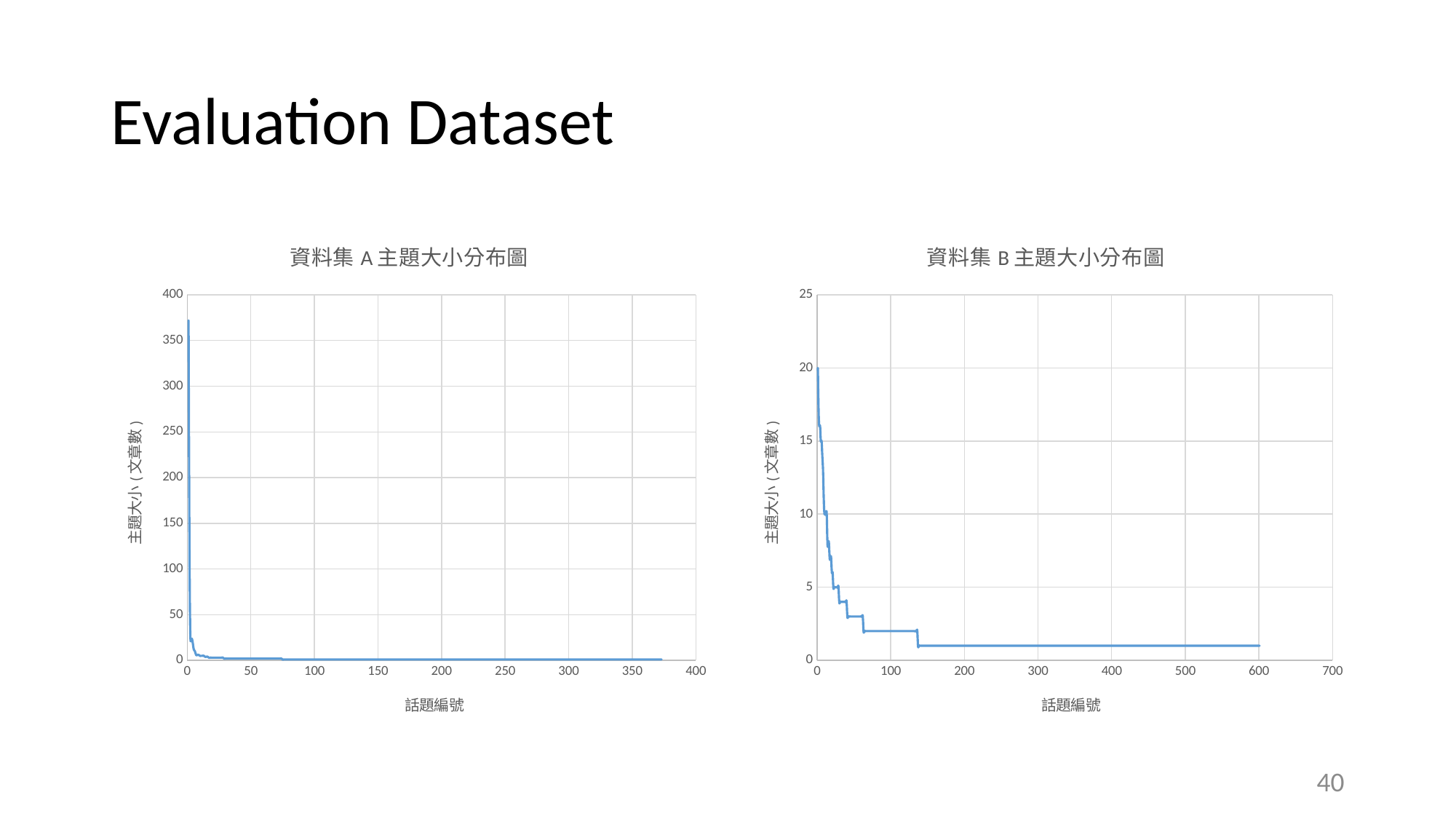

# Evaluation Dataset

### Chart: 資料集A主題大小分布圖

| Category | 20160624 |
|---|---|

### Chart: 資料集B主題大小分布圖

| Category |  |
|---|---|
40